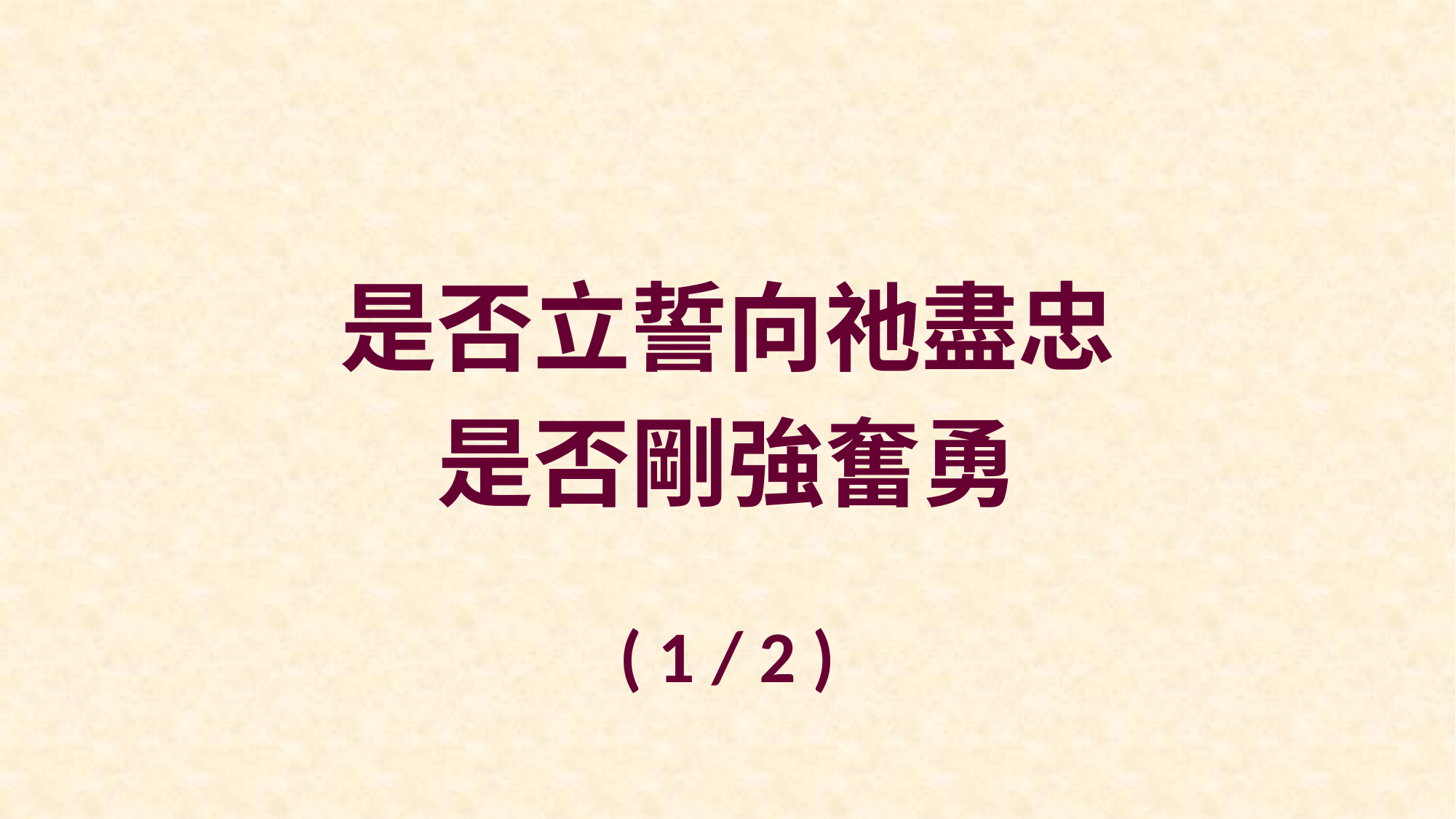

是否立誓向祂盡忠
是否剛強奮勇
( 1 / 2 )